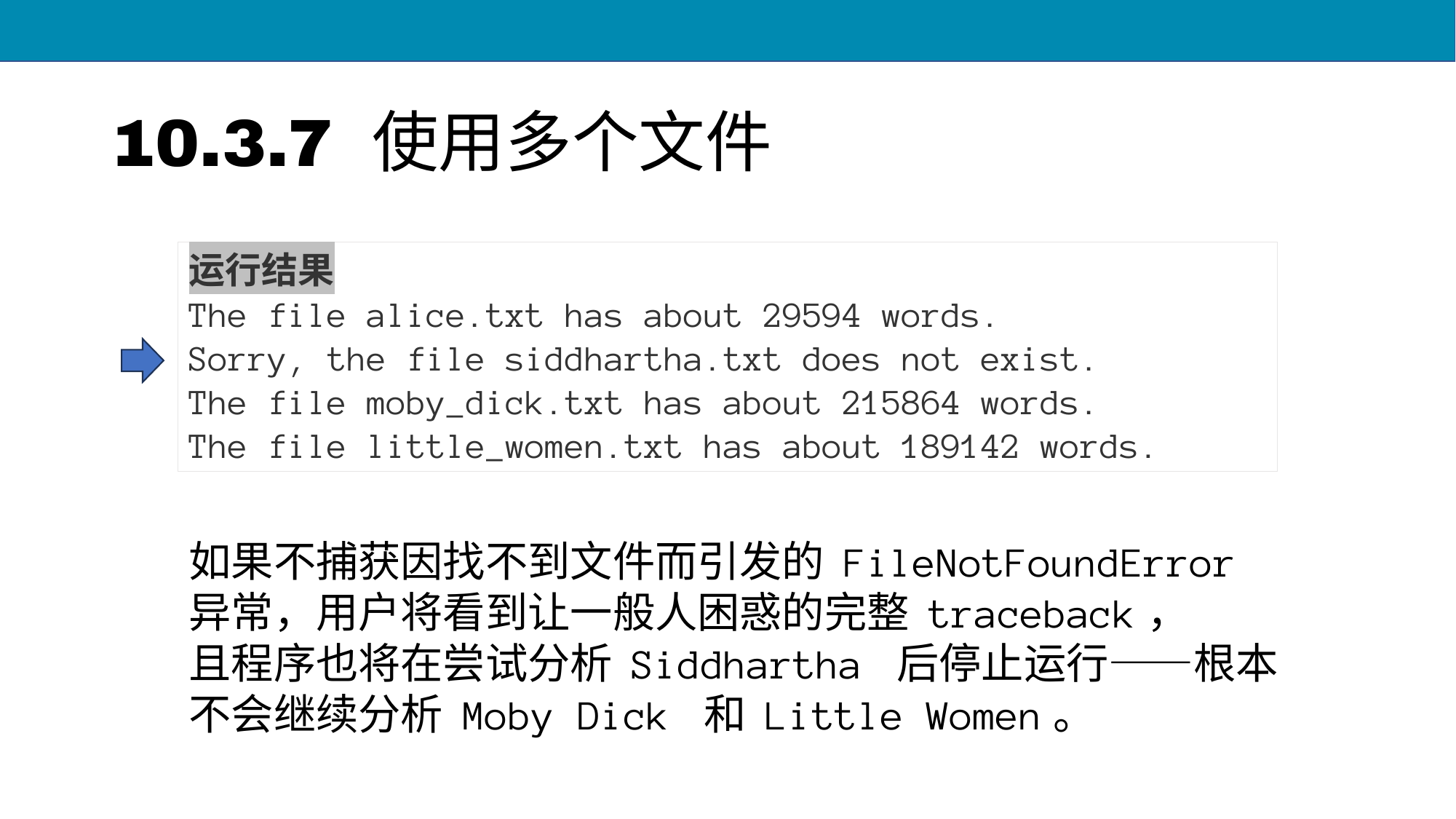

# 10.3.7 使用多个文件
运行结果
The file alice.txt has about 29594 words.
Sorry, the file siddhartha.txt does not exist.
The file moby_dick.txt has about 215864 words.
The file little_women.txt has about 189142 words.

如果不捕获因找不到文件而引发的 FileNotFoundError 异常，用户将看到让一般人困惑的完整 traceback，
且程序也将在尝试分析 Siddhartha 后停止运行——根本不会继续分析 Moby Dick 和 Little Women。